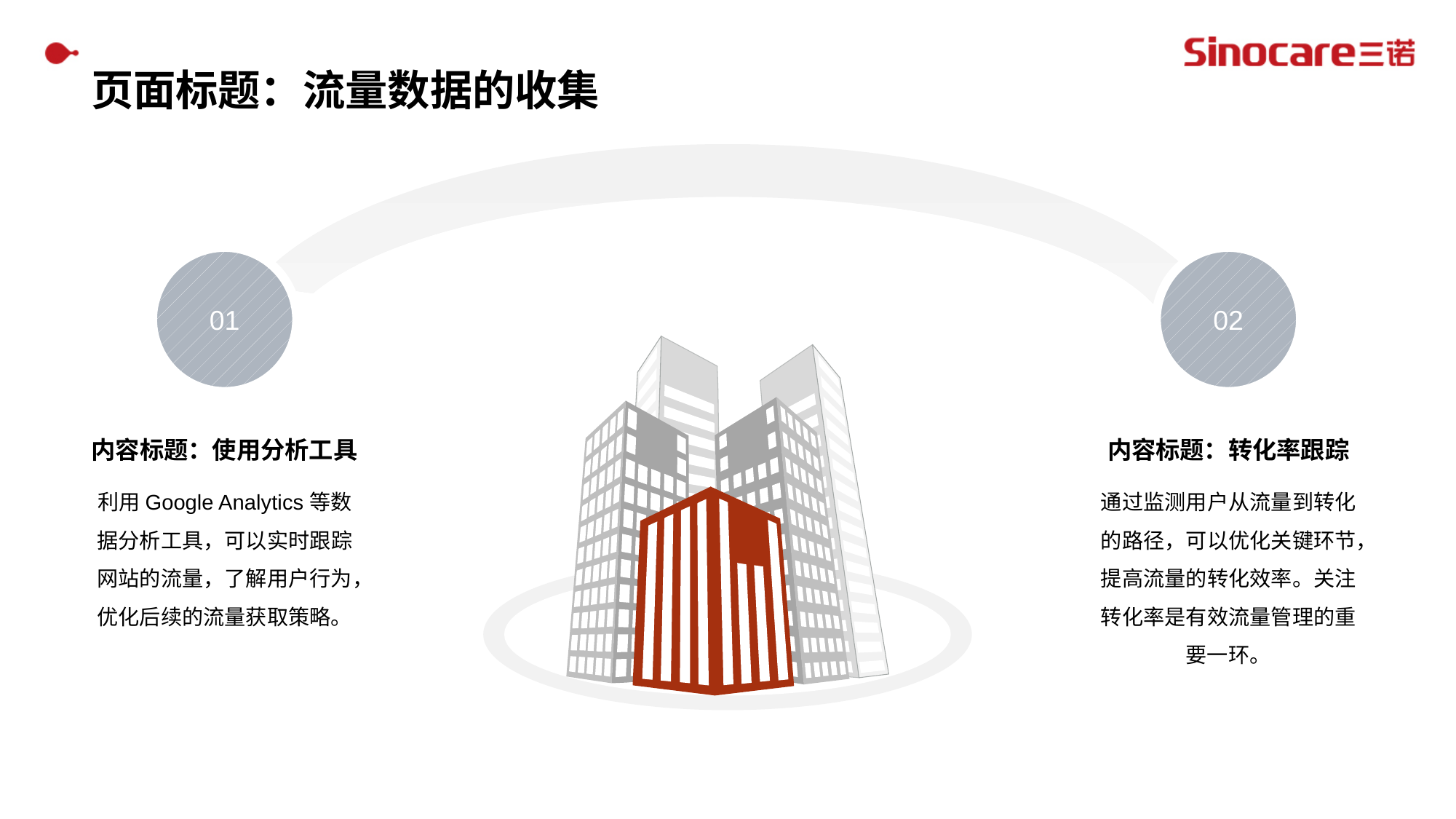

# 页面标题：流量数据的收集

01
02

内容标题：使用分析工具
内容标题：转化率跟踪
利用Google Analytics等数据分析工具，可以实时跟踪网站的流量，了解用户行为，优化后续的流量获取策略。
通过监测用户从流量到转化的路径，可以优化关键环节，提高流量的转化效率。关注转化率是有效流量管理的重要一环。